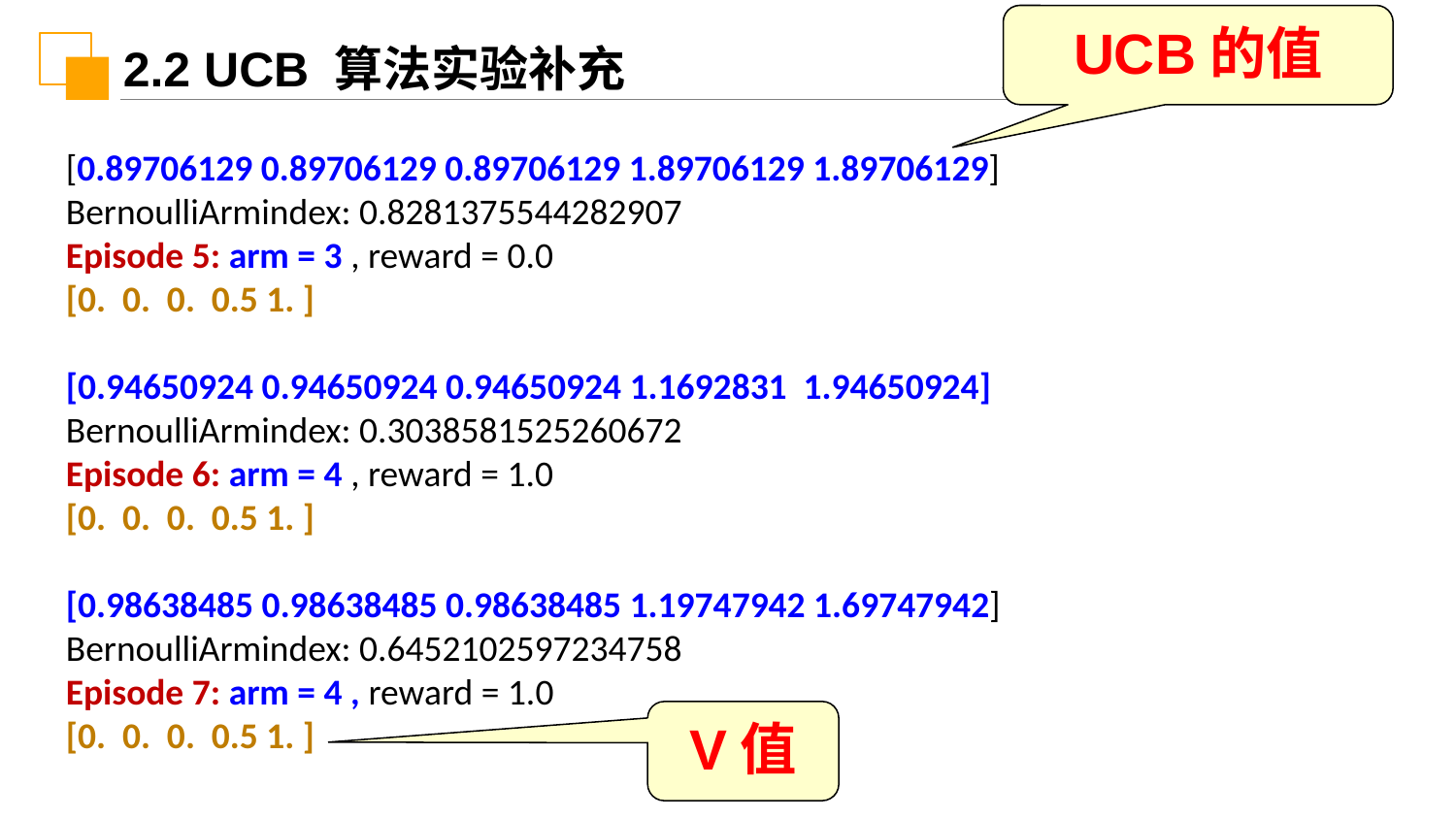

UCB的值
2.2 UCB 算法实验补充
[0.89706129 0.89706129 0.89706129 1.89706129 1.89706129]
BernoulliArmindex: 0.8281375544282907
Episode 5: arm = 3 , reward = 0.0
[0.  0.  0.  0.5 1. ]

[0.94650924 0.94650924 0.94650924 1.1692831  1.94650924]
BernoulliArmindex: 0.3038581525260672
Episode 6: arm = 4 , reward = 1.0
[0.  0.  0.  0.5 1. ]

[0.98638485 0.98638485 0.98638485 1.19747942 1.69747942]
BernoulliArmindex: 0.6452102597234758
Episode 7: arm = 4 , reward = 1.0
[0.  0.  0.  0.5 1. ]
V值